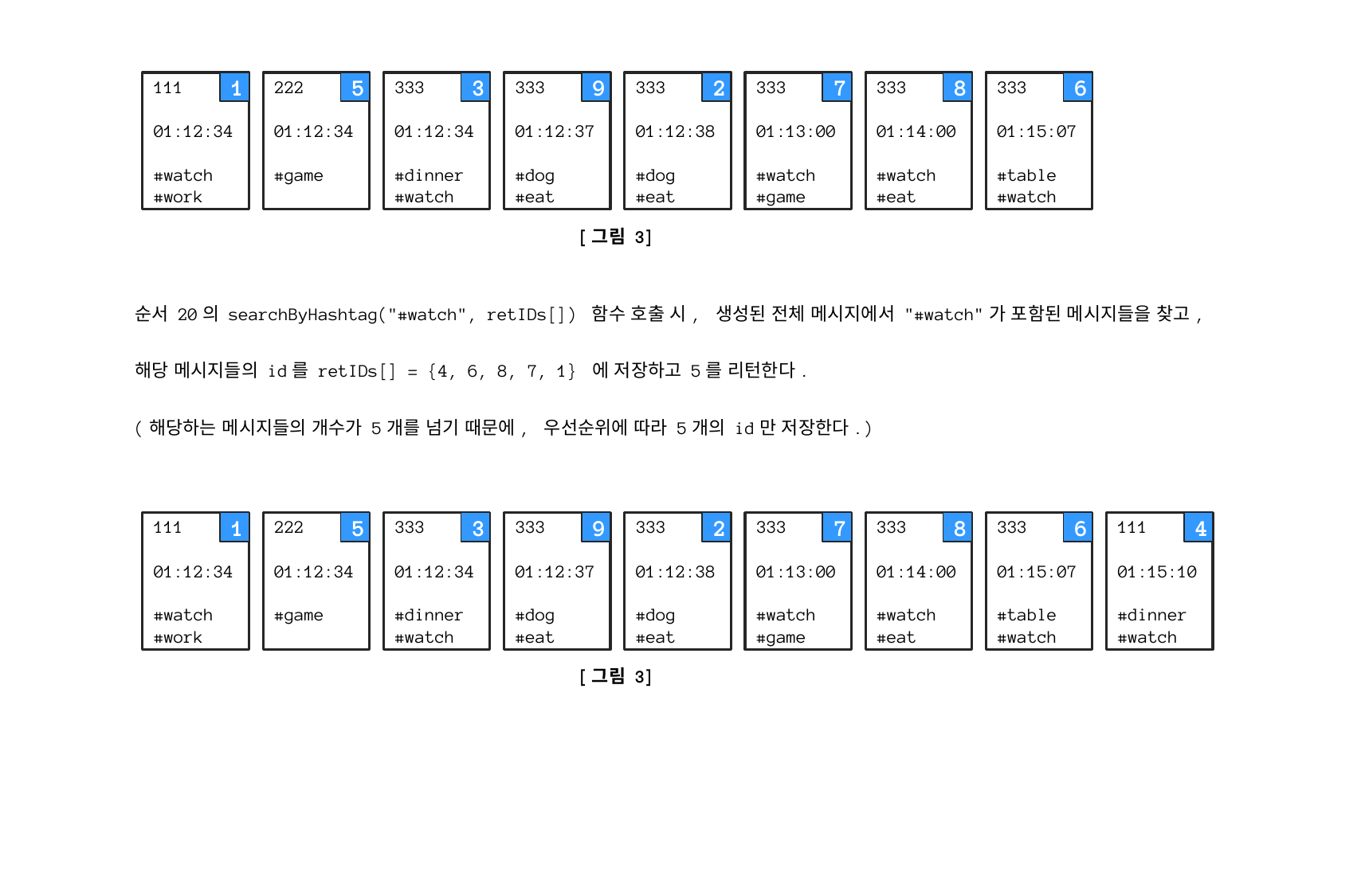

111

01:12:34

#watch
#work
1
222

01:12:34

#game

5
333

01:12:34

#dinner
#watch
3
333

01:12:37

#dog
#eat
9
333

01:12:38

#dog
#eat
2
333

01:13:00

#watch
#game
7
333

01:14:00

#watch
#eat
8
333

01:15:07

#table
#watch
6
[그림 3]
순서 20의 searchByHashtag("#watch", retIDs[]) 함수 호출 시, 생성된 전체 메시지에서 "#watch"가 포함된 메시지들을 찾고,

해당 메시지들의 id를 retIDs[] = {4, 6, 8, 7, 1} 에 저장하고 5를 리턴한다.

(해당하는 메시지들의 개수가 5개를 넘기 때문에, 우선순위에 따라 5개의 id만 저장한다.)
111

01:12:34

#watch
#work
1
222

01:12:34

#game

5
333

01:12:34

#dinner
#watch
3
333

01:12:37

#dog
#eat
9
333

01:12:38

#dog
#eat
2
333

01:13:00

#watch
#game
7
333

01:14:00

#watch
#eat
8
333

01:15:07

#table
#watch
6
111

01:15:10

#dinner
#watch
4
[그림 3]